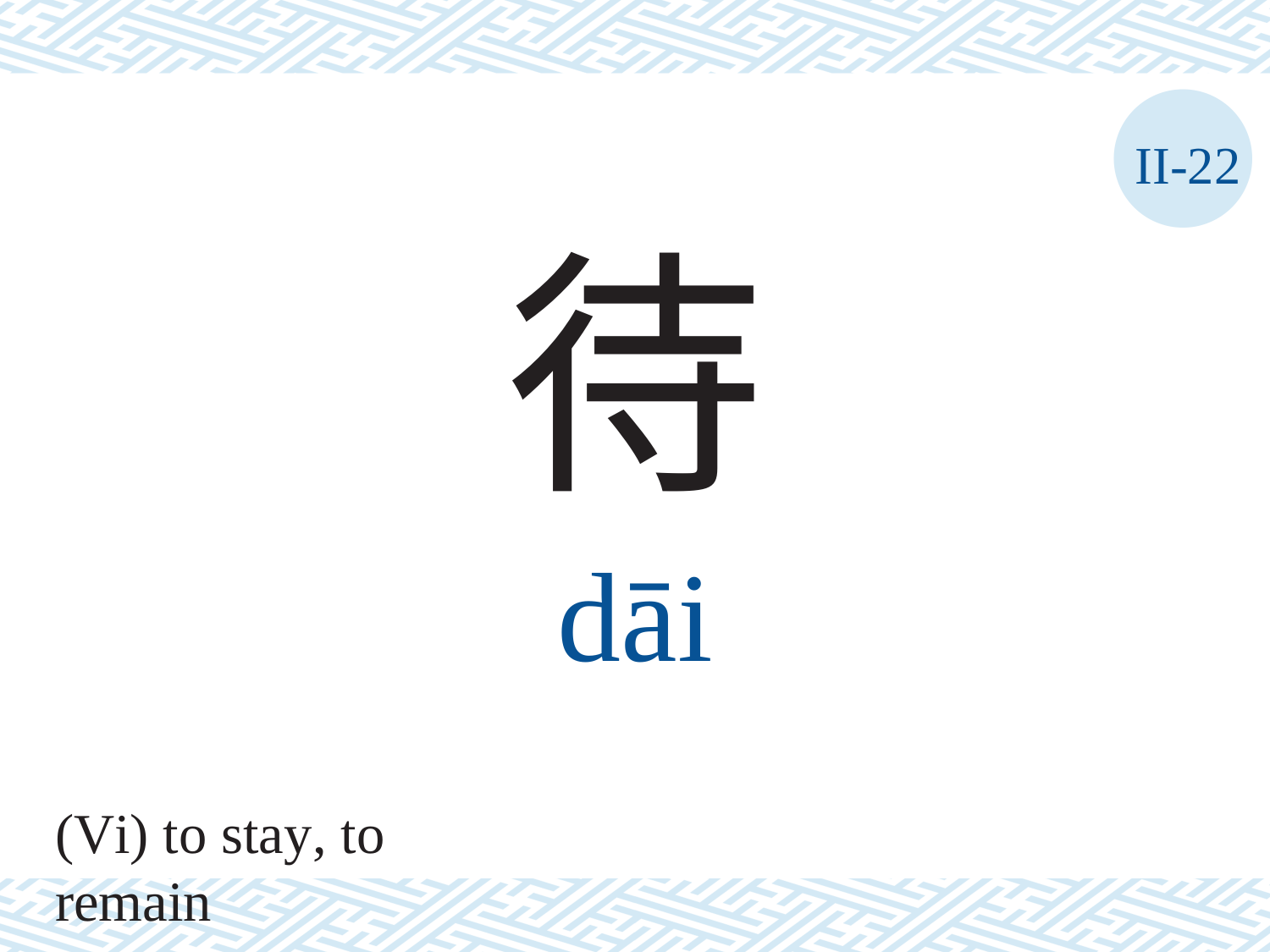

II-22
待
dāi
(Vi) to stay, to remain